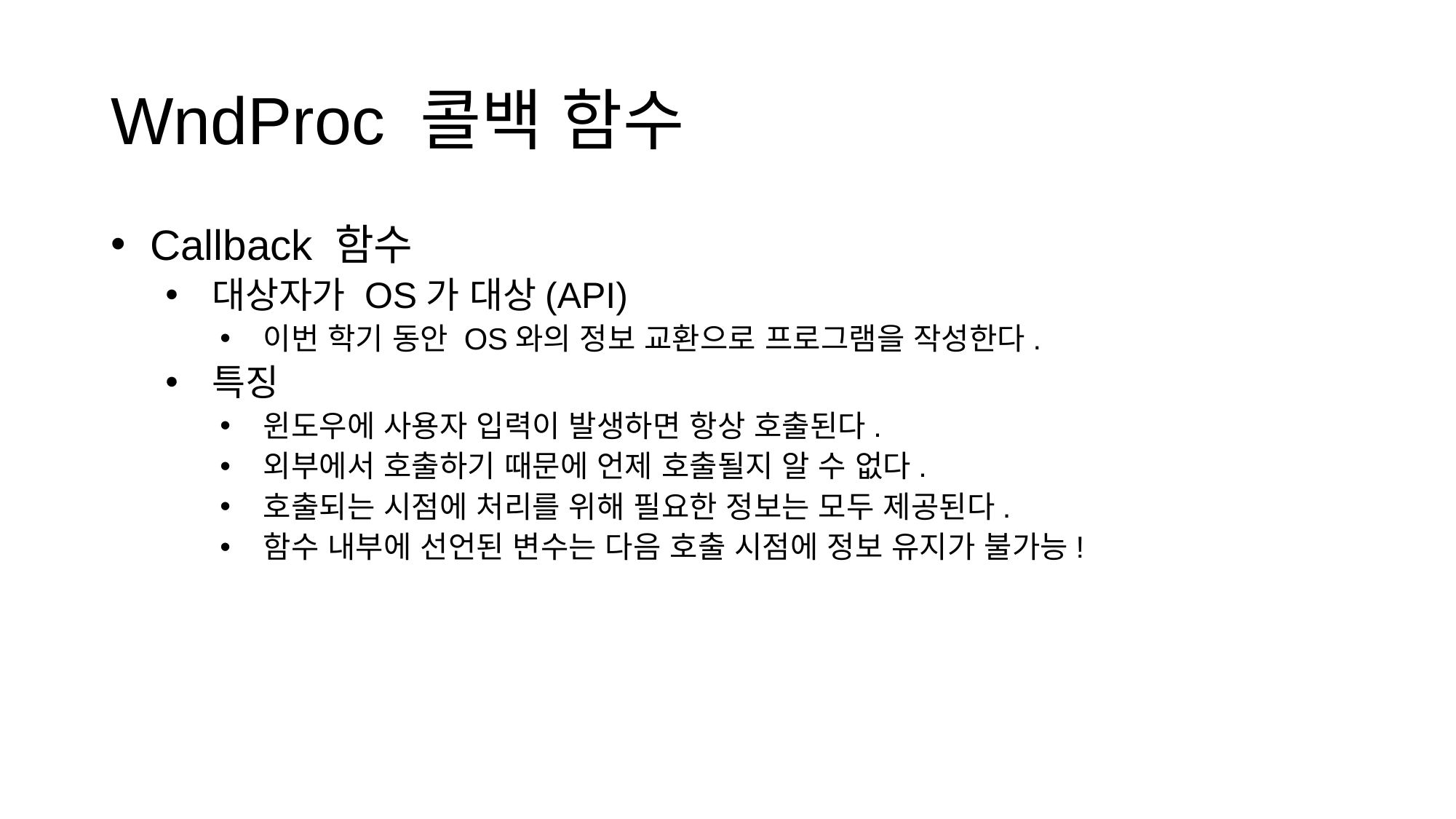

# WndProc 콜백 함수
 Callback 함수
 대상자가 OS가 대상(API)
 이번 학기 동안 OS와의 정보 교환으로 프로그램을 작성한다.
 특징
 윈도우에 사용자 입력이 발생하면 항상 호출된다.
 외부에서 호출하기 때문에 언제 호출될지 알 수 없다.
 호출되는 시점에 처리를 위해 필요한 정보는 모두 제공된다.
 함수 내부에 선언된 변수는 다음 호출 시점에 정보 유지가 불가능!